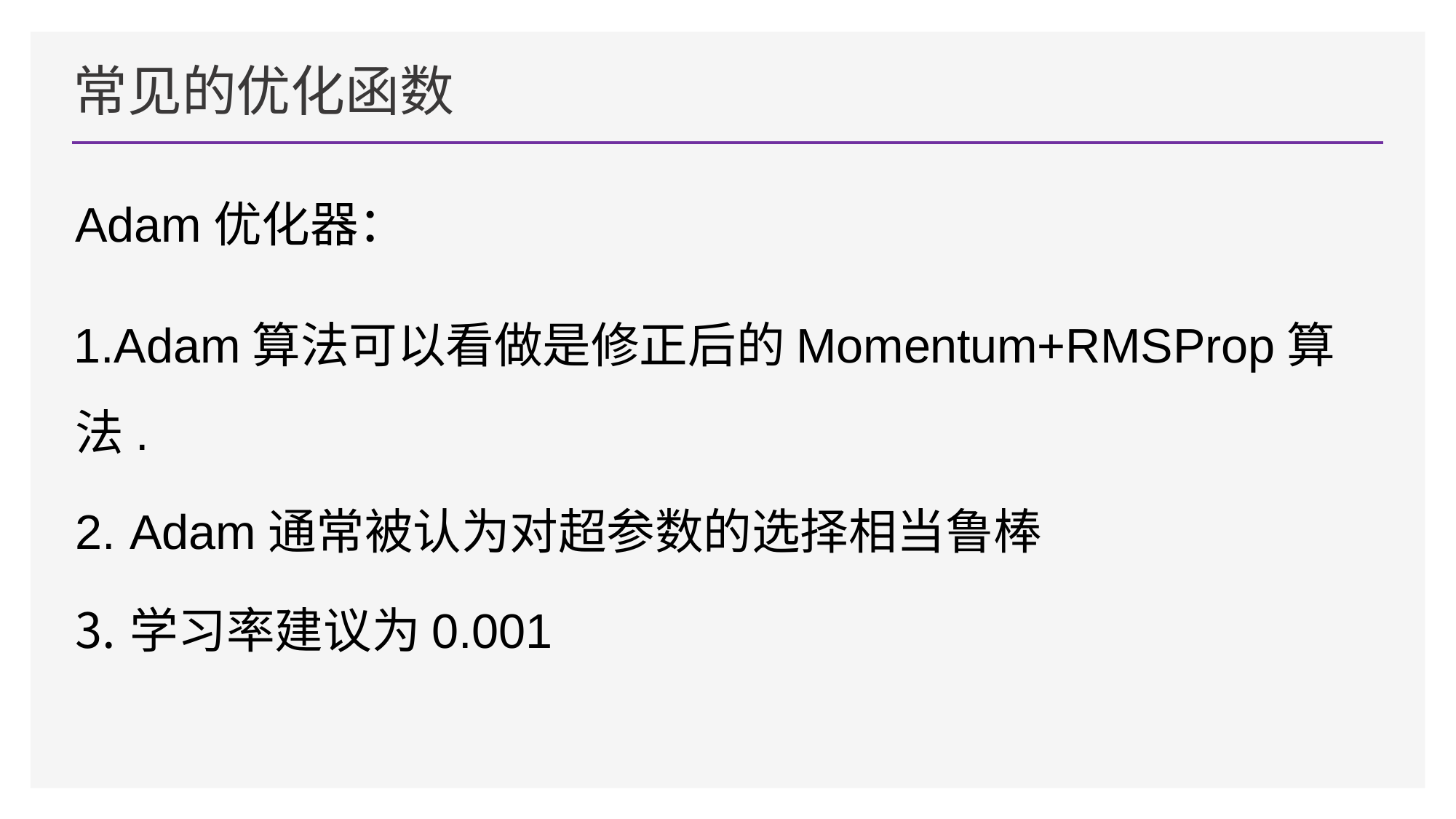

# 常见的优化函数
Adam优化器：
Adam算法可以看做是修正后的Momentum+RMSProp算 法.

Adam通常被认为对超参数的选择相当鲁棒

学习率建议为0.001